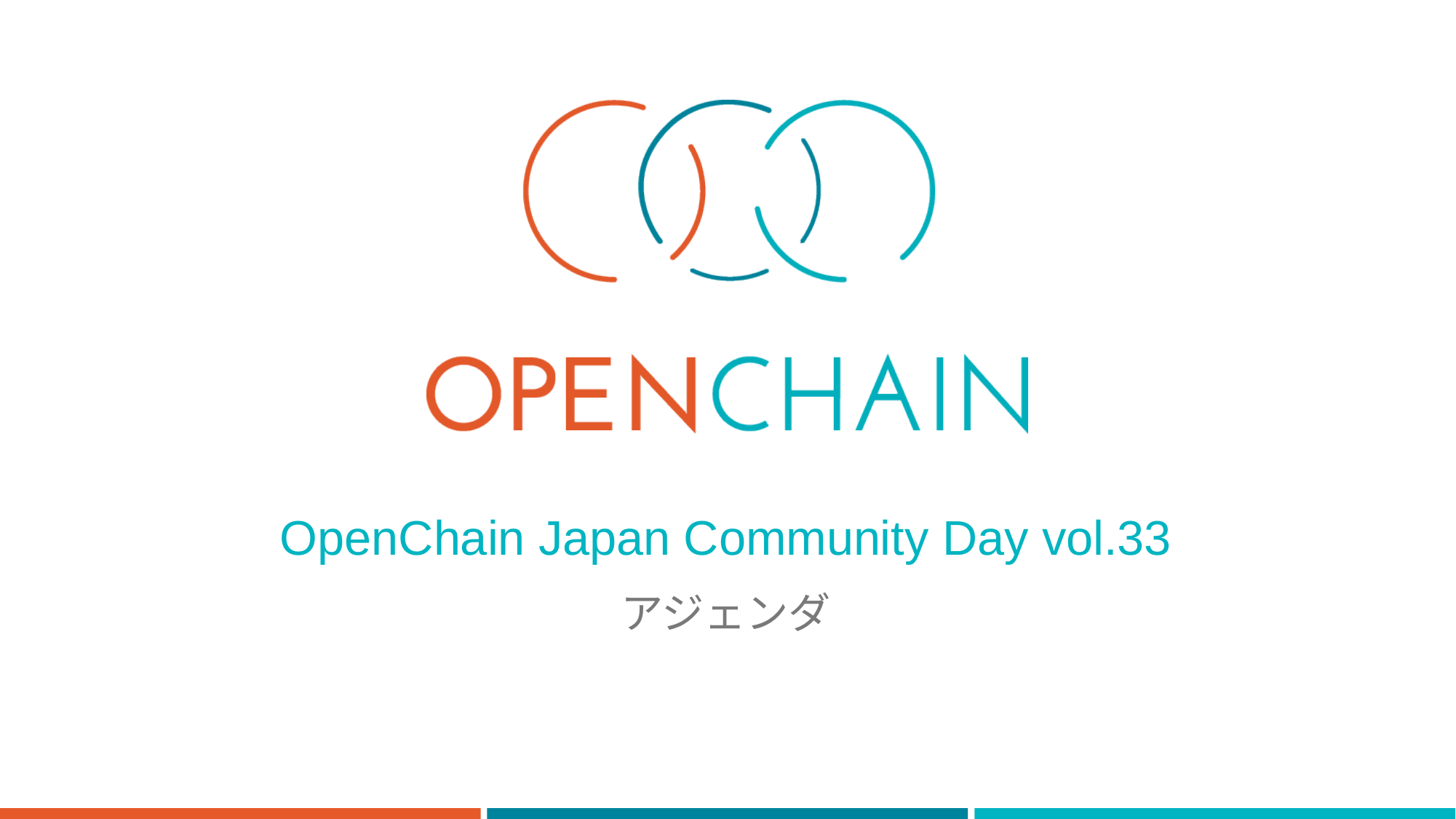

# OpenChain Japan Community Day vol.33
アジェンダ